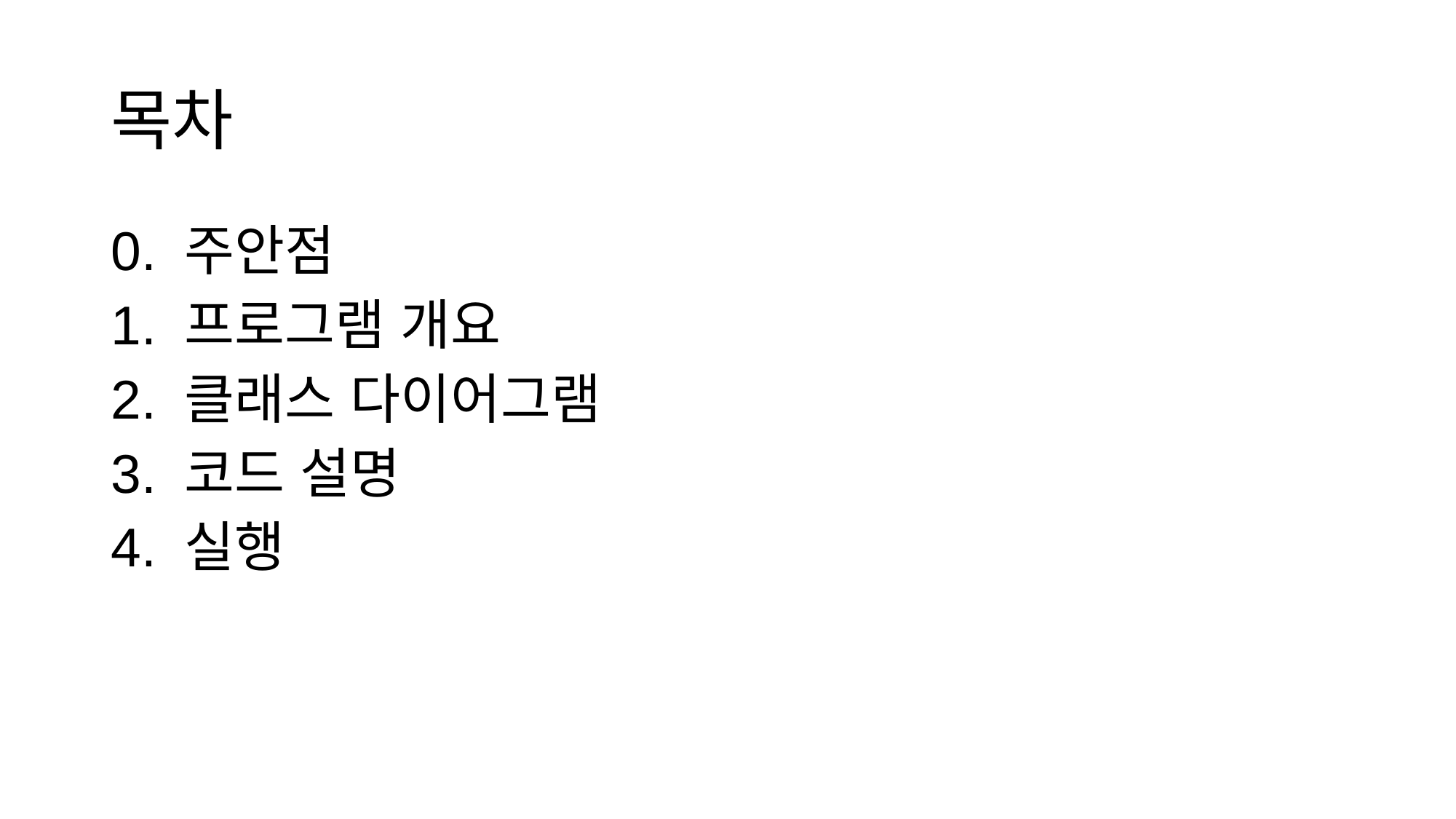

# 목차
0. 주안점
1. 프로그램 개요
2. 클래스 다이어그램
3. 코드 설명
4. 실행